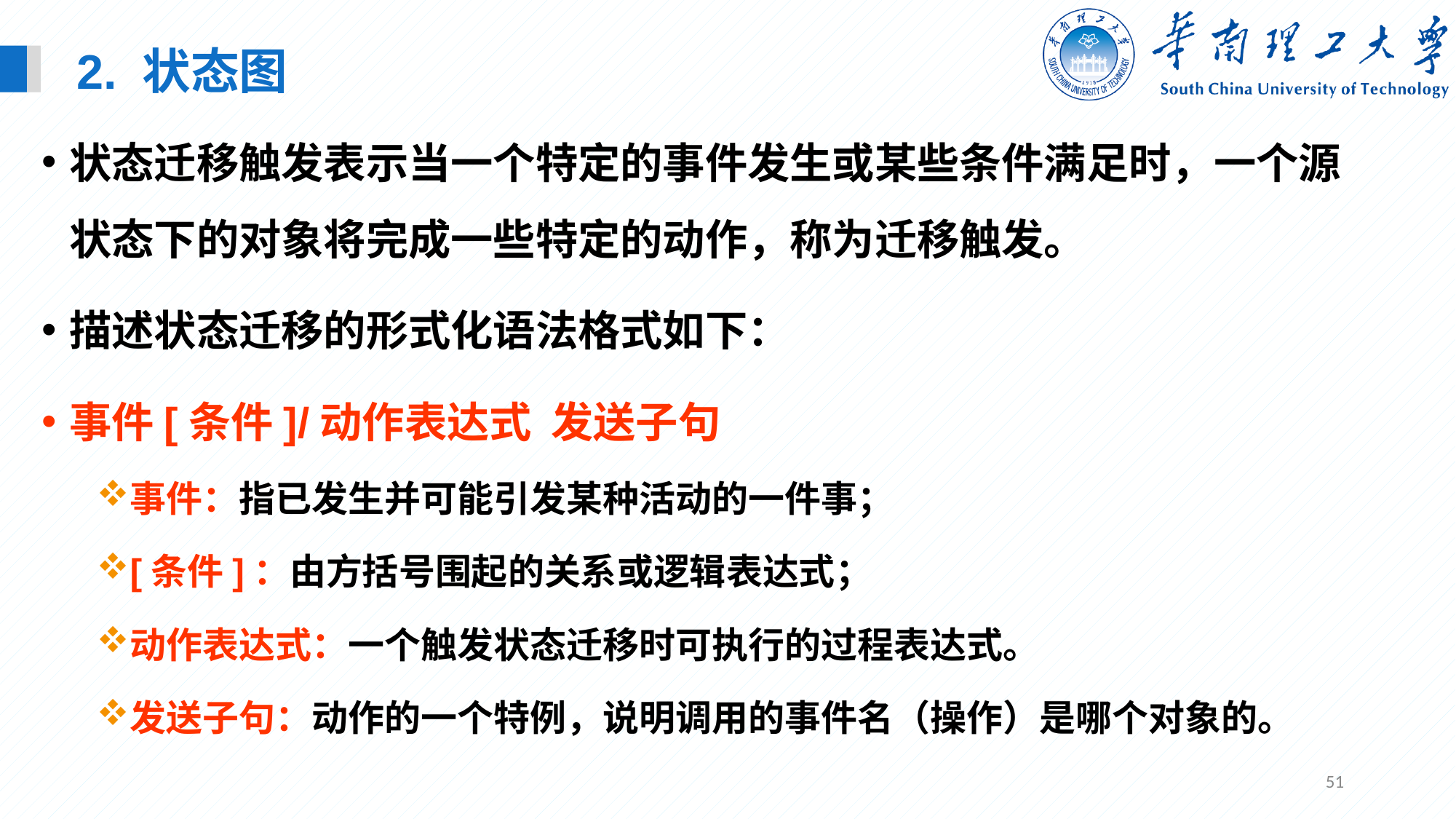

2. 状态图
状态迁移触发表示当一个特定的事件发生或某些条件满足时，一个源状态下的对象将完成一些特定的动作，称为迁移触发。
描述状态迁移的形式化语法格式如下：
事件[条件]/动作表达式  发送子句
事件：指已发生并可能引发某种活动的一件事；
[条件]：由方括号围起的关系或逻辑表达式；
动作表达式：一个触发状态迁移时可执行的过程表达式。
发送子句：动作的一个特例，说明调用的事件名（操作）是哪个对象的。
51